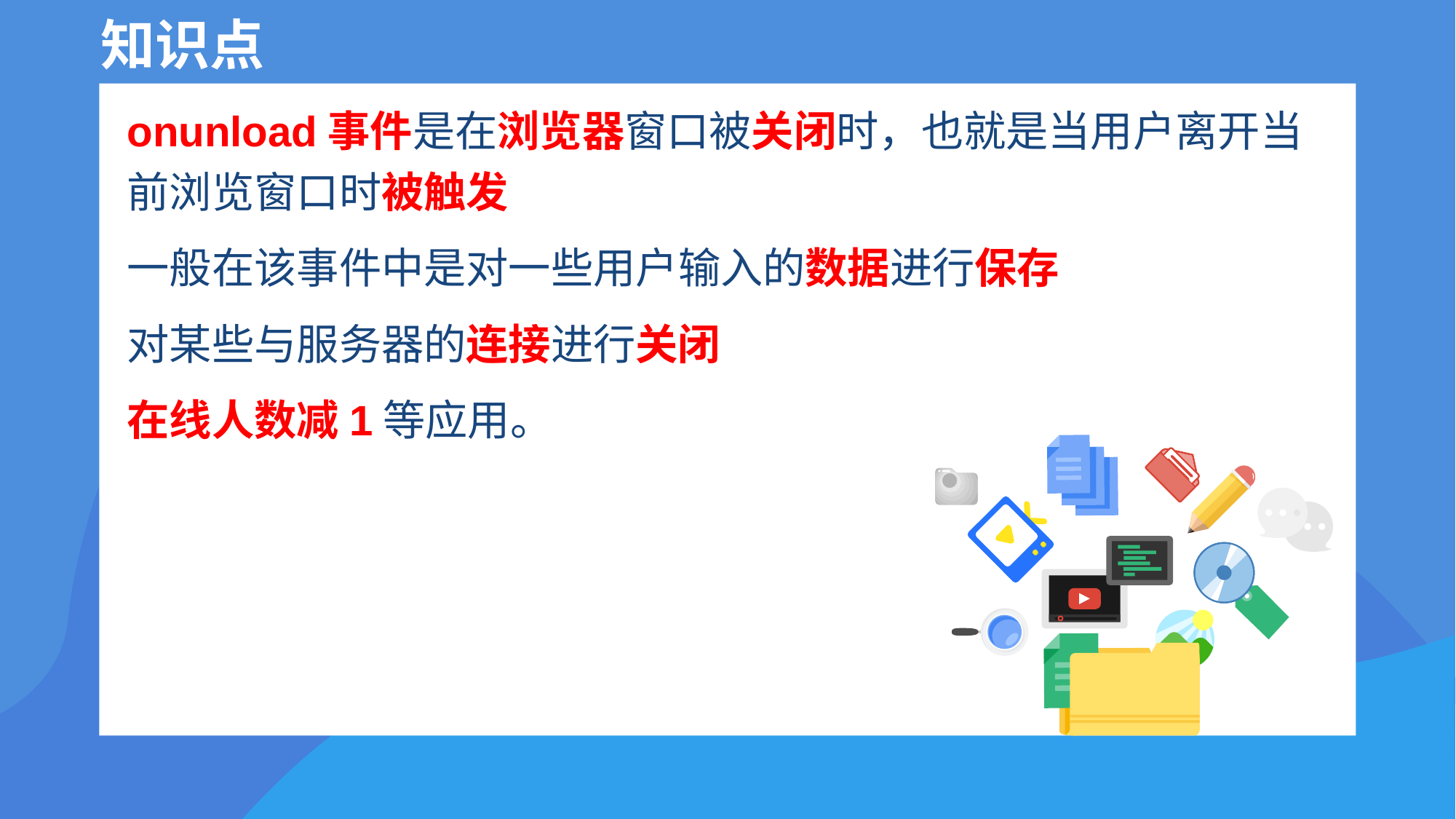

# 知识点
onunload事件是在浏览器窗口被关闭时，也就是当用户离开当前浏览窗口时被触发
一般在该事件中是对一些用户输入的数据进行保存
对某些与服务器的连接进行关闭
在线人数减1等应用。